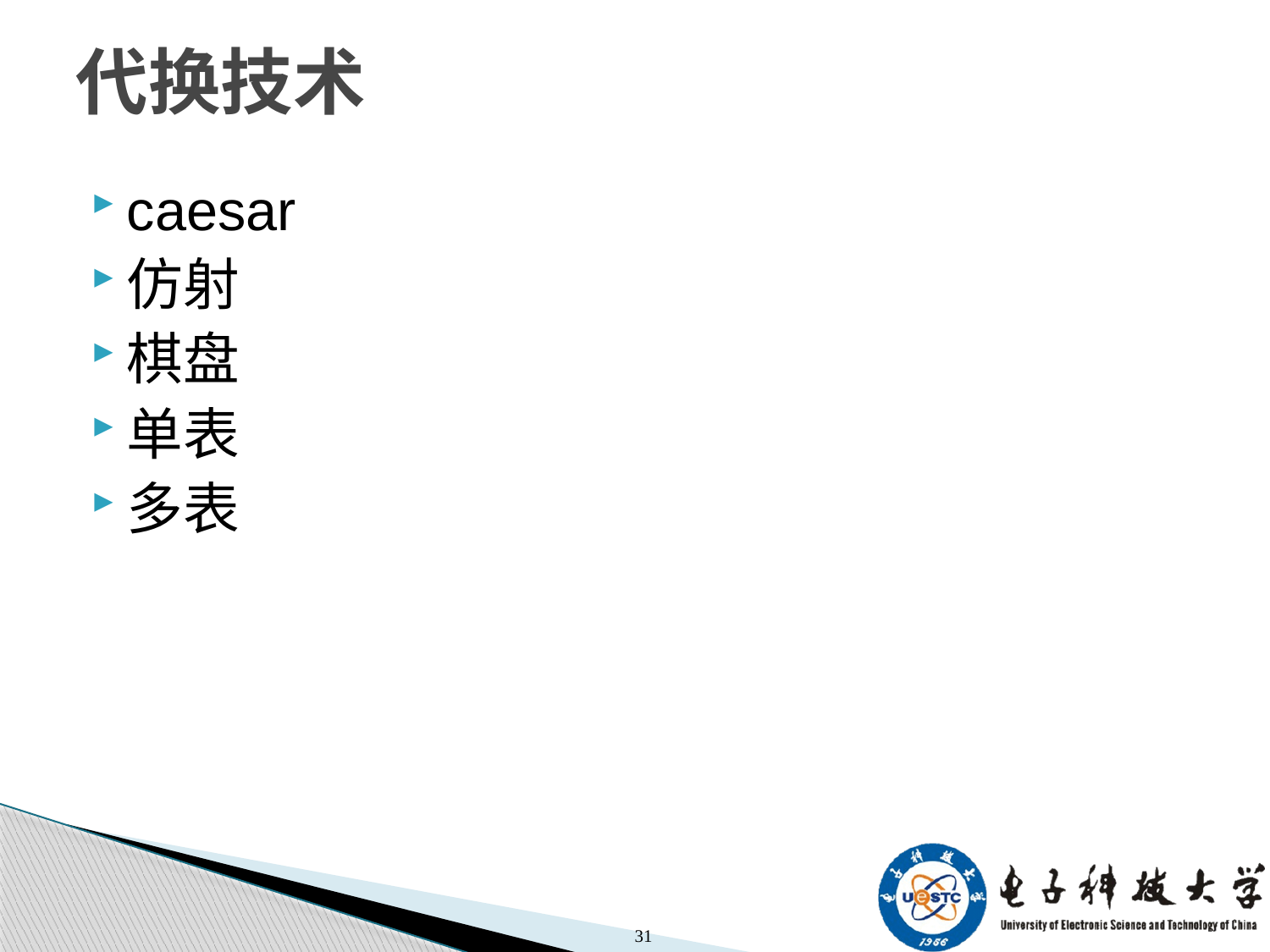

# 代换技术
caesar
仿射
棋盘
单表
多表
31